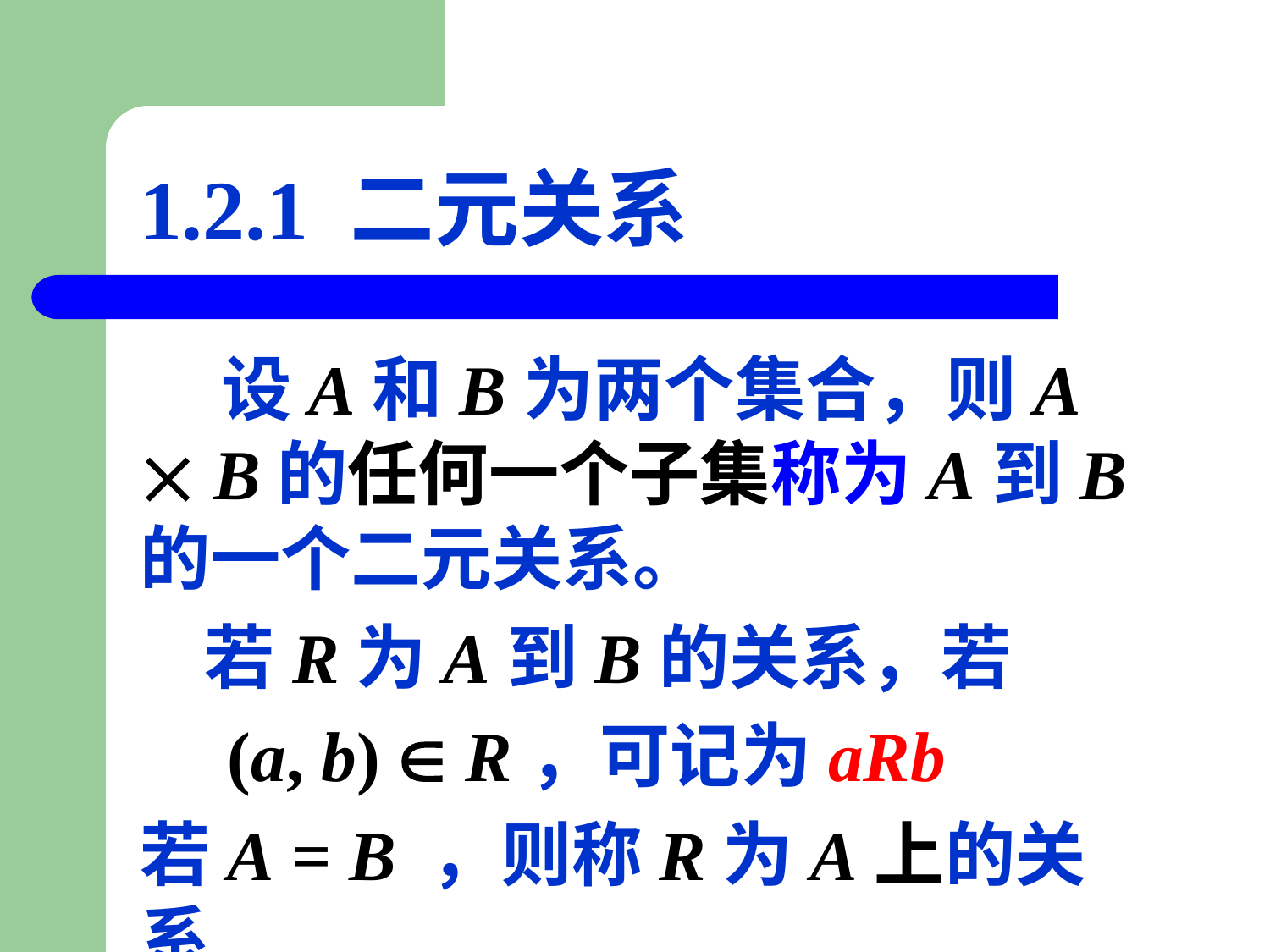

# 1.2.1 二元关系
    设A和B为两个集合，则A × B的任何一个子集称为A到B的一个二元关系。
   若R为A到B的关系，若
     (a, b) ∈ R，可记为aRb
若A = B ，则称R为A上的关系